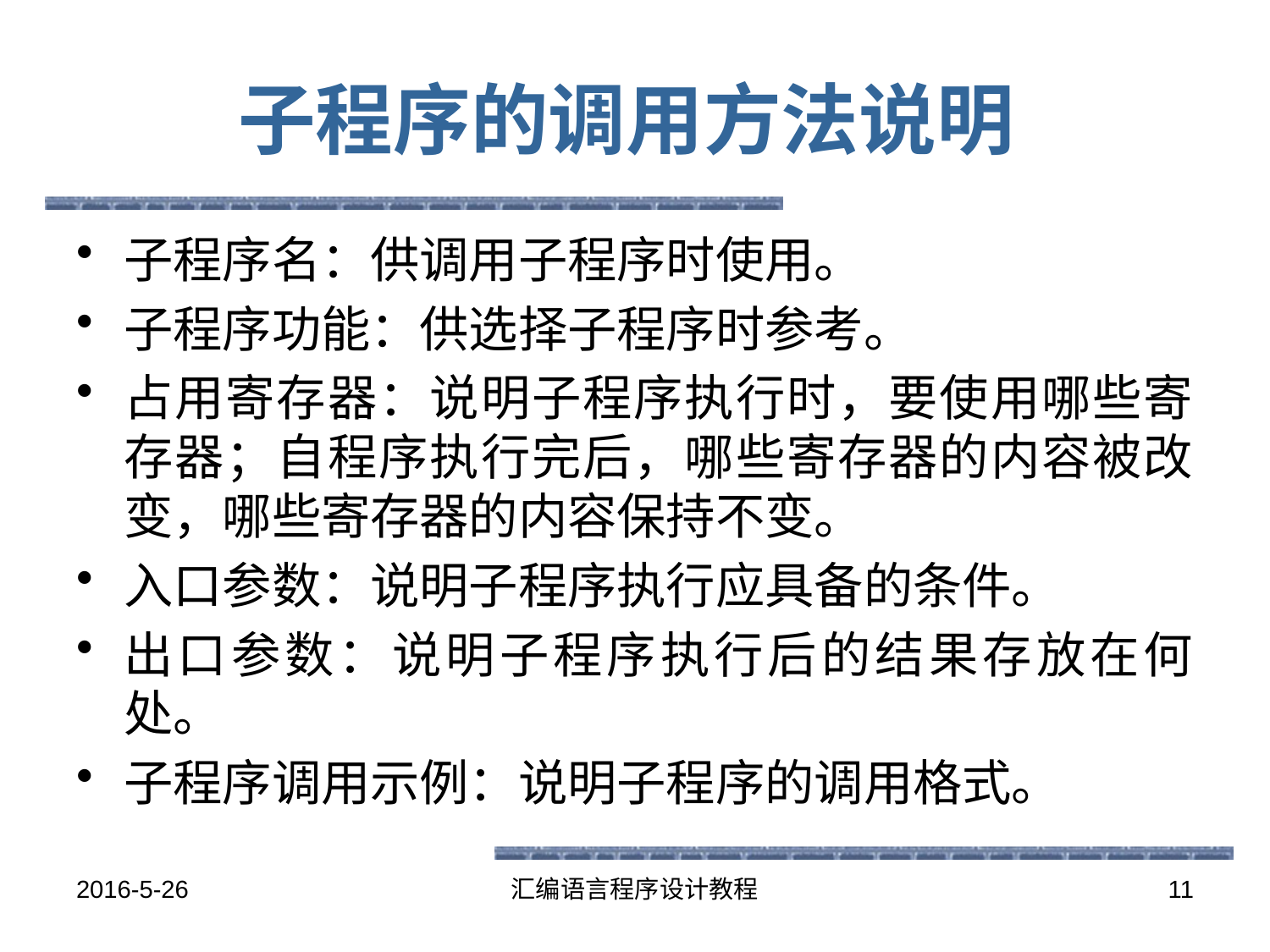

# 子程序的调用方法说明
子程序名：供调用子程序时使用。
子程序功能：供选择子程序时参考。
占用寄存器：说明子程序执行时，要使用哪些寄存器；自程序执行完后，哪些寄存器的内容被改变，哪些寄存器的内容保持不变。
入口参数：说明子程序执行应具备的条件。
出口参数：说明子程序执行后的结果存放在何处。
子程序调用示例：说明子程序的调用格式。
2016-5-26
汇编语言程序设计教程
11